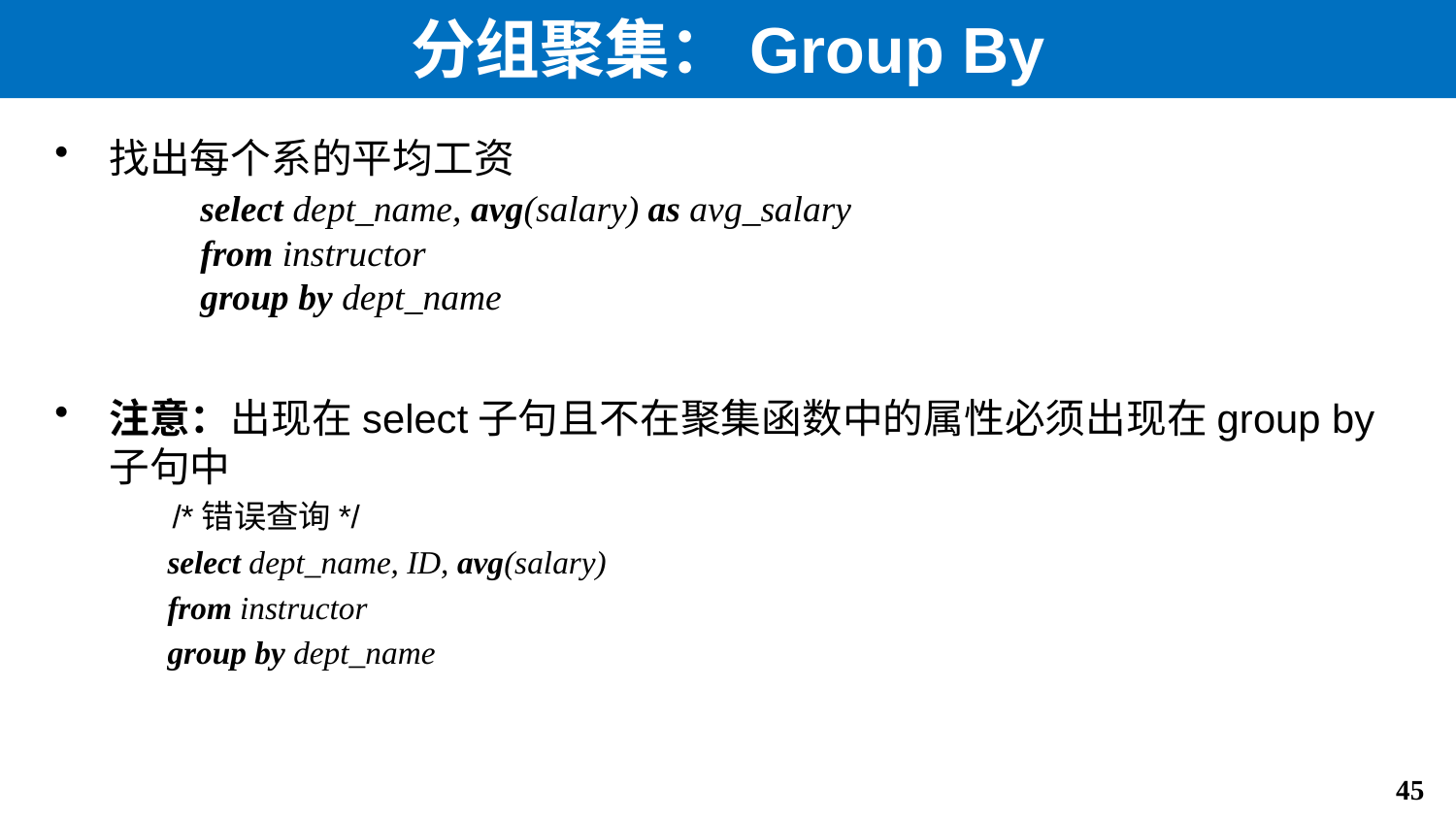

# 分组聚集：Group By
找出每个系的平均工资
	select dept_name, avg(salary) as avg_salary
	from instructor
	group by dept_name

注意：出现在select子句且不在聚集函数中的属性必须出现在group by子句中
     /*错误查询*/
     select dept_name, ID, avg(salary)
     from instructor
     group by dept_name